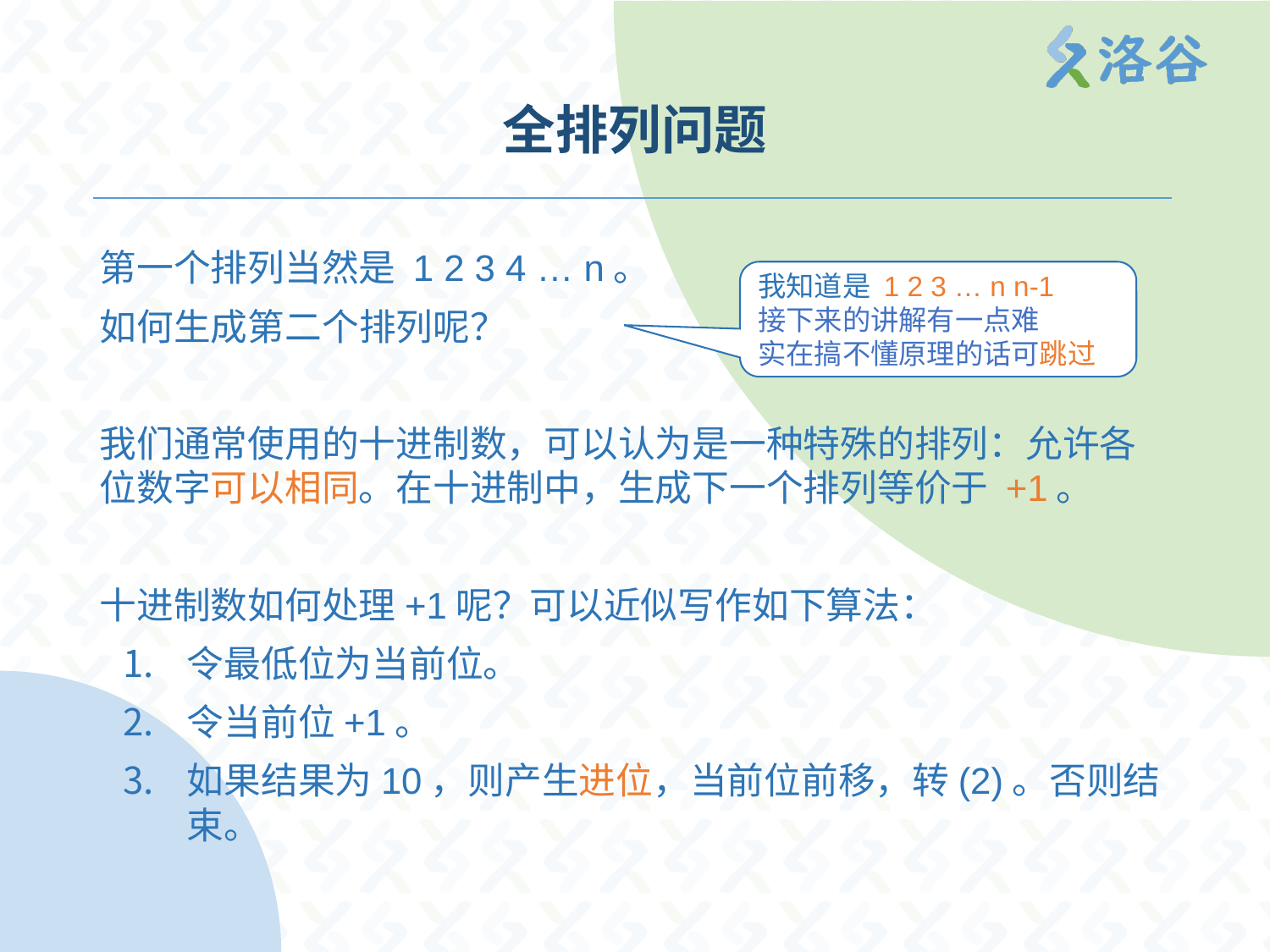

# 全排列问题
第一个排列当然是 1 2 3 4 … n。
如何生成第二个排列呢？

我们通常使用的十进制数，可以认为是一种特殊的排列：允许各位数字可以相同。在十进制中，生成下一个排列等价于 +1。

十进制数如何处理+1呢？可以近似写作如下算法：
令最低位为当前位。
令当前位+1。
如果结果为10，则产生进位，当前位前移，转(2)。否则结束。
我知道是 1 2 3 … n n-1
接下来的讲解有一点难
实在搞不懂原理的话可跳过